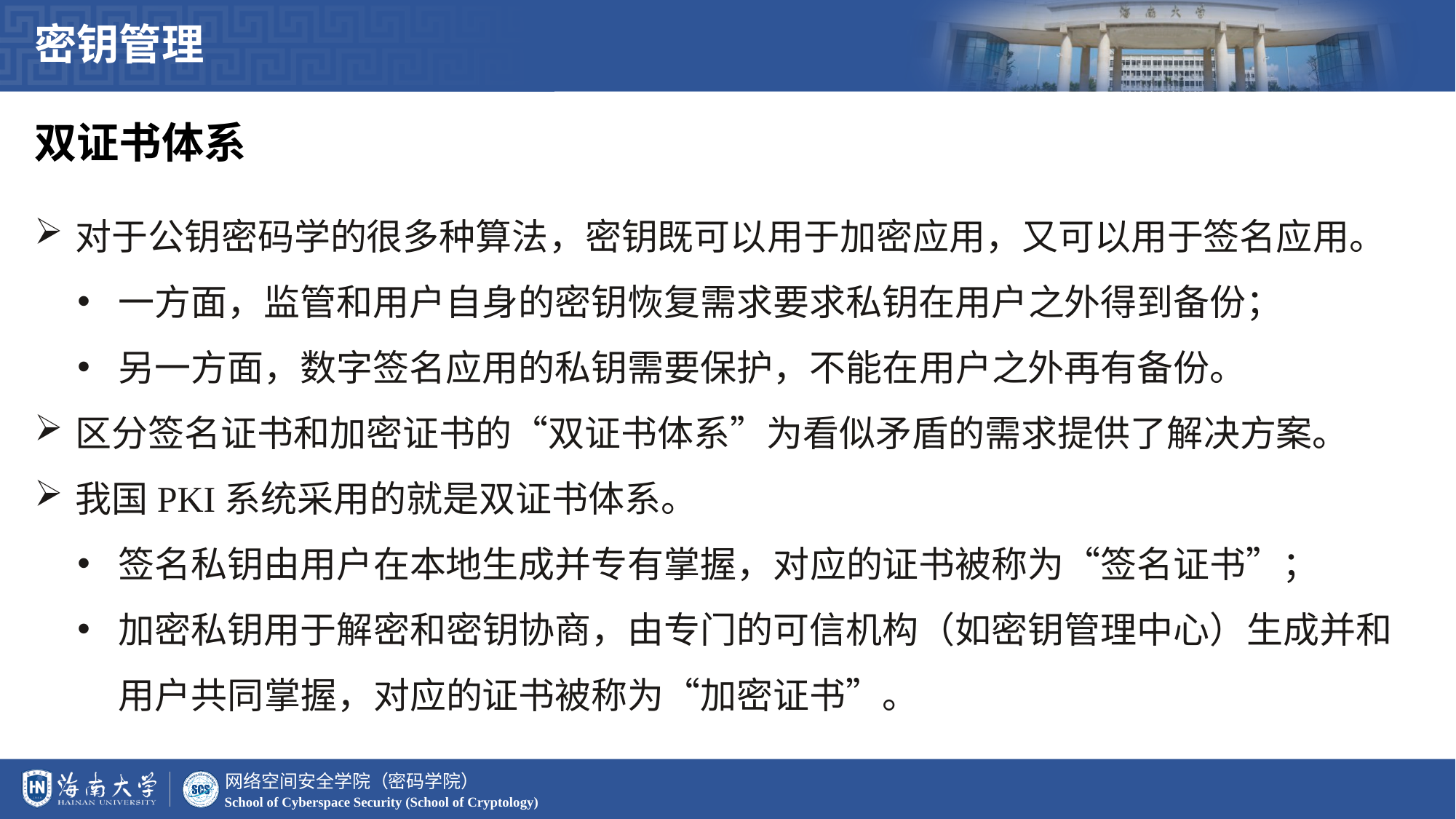

密钥管理
双证书体系
对于公钥密码学的很多种算法，密钥既可以用于加密应用，又可以用于签名应用。
一方面，监管和用户自身的密钥恢复需求要求私钥在用户之外得到备份；
另一方面，数字签名应用的私钥需要保护，不能在用户之外再有备份。
区分签名证书和加密证书的“双证书体系”为看似矛盾的需求提供了解决方案。
我国PKI系统采用的就是双证书体系。
签名私钥由用户在本地生成并专有掌握，对应的证书被称为“签名证书”；
加密私钥用于解密和密钥协商，由专门的可信机构（如密钥管理中心）生成并和用户共同掌握，对应的证书被称为“加密证书”。
73